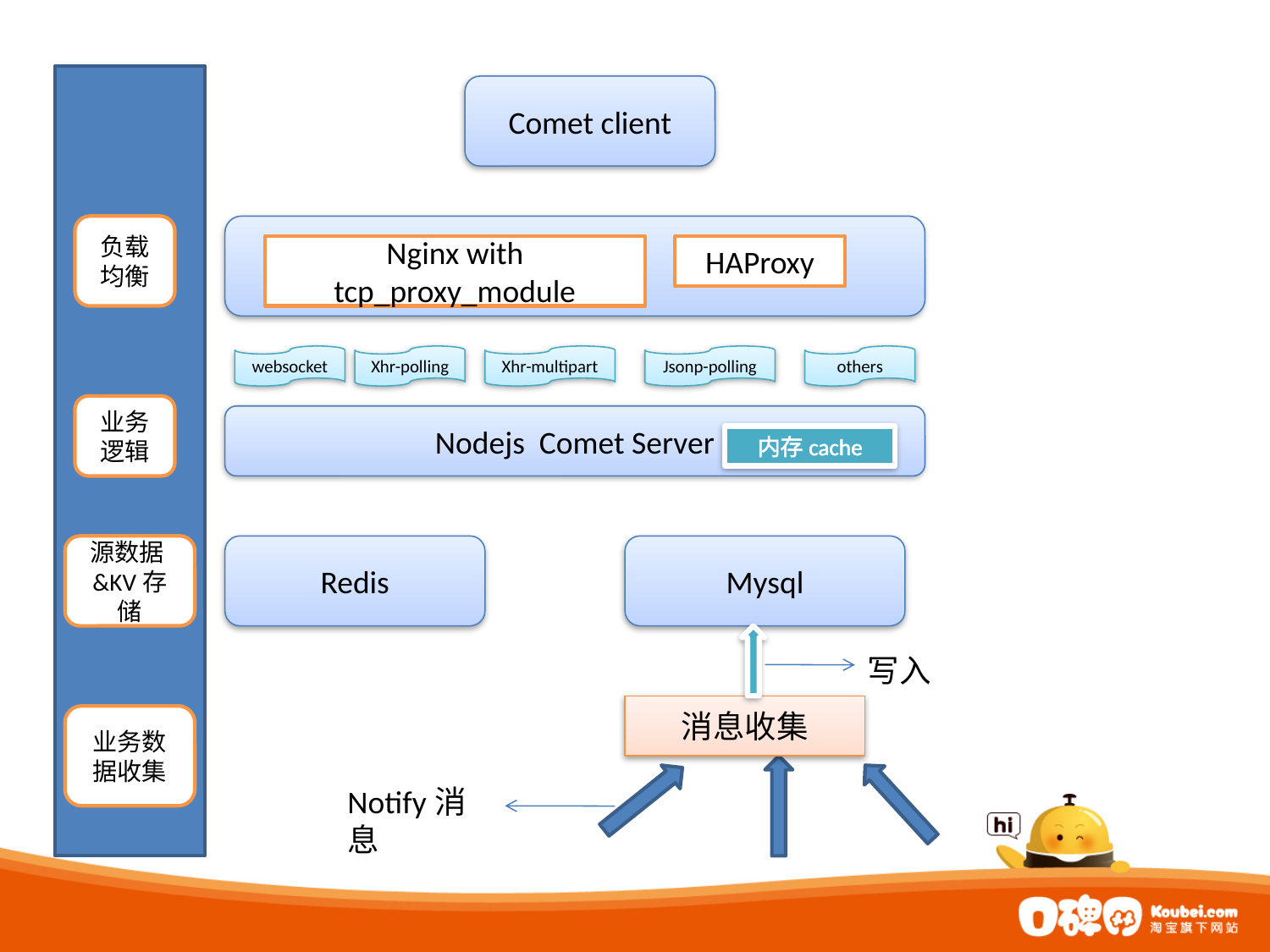

Comet client
负载均衡

Nginx with tcp_proxy_module
HAProxy
websocket
Xhr-polling
Xhr-multipart
Jsonp-polling
others
业务逻辑
Nodejs  Comet Server
内存cache
源数据&KV存储
Redis
Mysql

写入
消息收集
业务数据收集
Notify消息